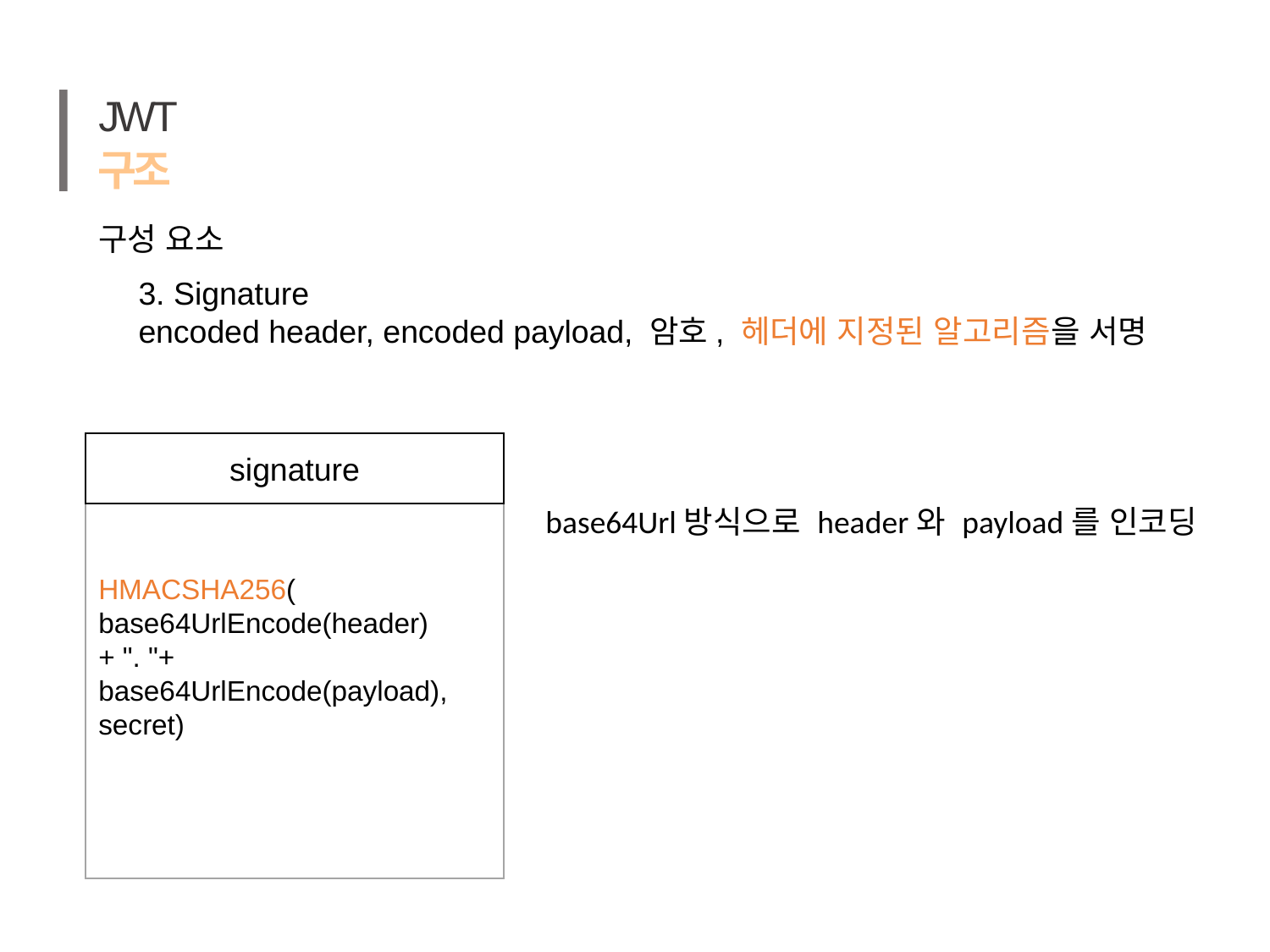

JWT

구조
구성 요소
3. Signature
encoded header, encoded payload, 암호, 헤더에 지정된 알고리즘을 서명

HMACSHA256(
base64UrlEncode(header)
+ ". "+
base64UrlEncode(payload),
secret)

signature
base64Url방식으로 header와 payload를 인코딩